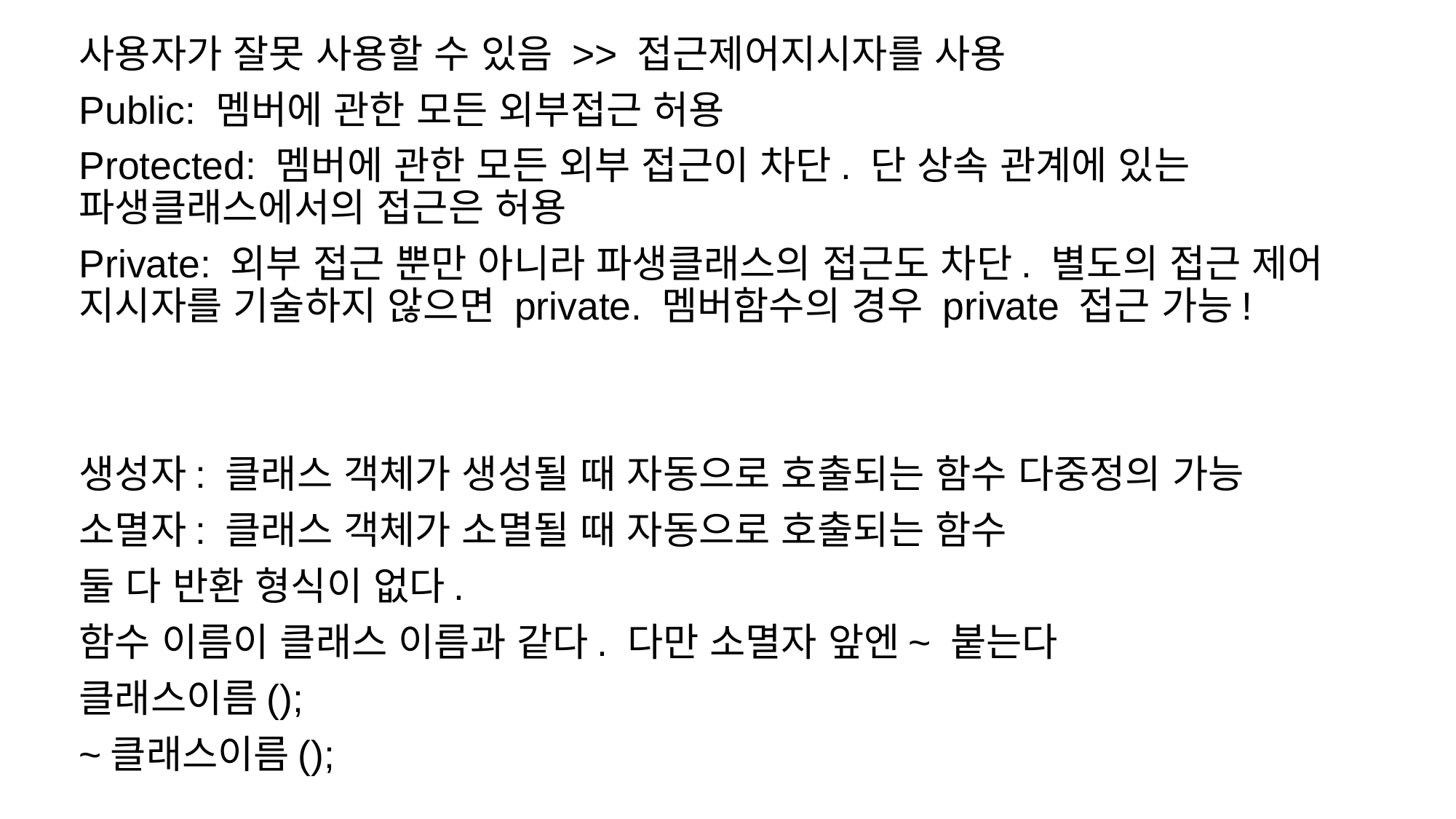

사용자가 잘못 사용할 수 있음 >> 접근제어지시자를 사용
Public: 멤버에 관한 모든 외부접근 허용
Protected: 멤버에 관한 모든 외부 접근이 차단. 단 상속 관계에 있는 파생클래스에서의 접근은 허용
Private: 외부 접근 뿐만 아니라 파생클래스의 접근도 차단. 별도의 접근 제어 지시자를 기술하지 않으면 private. 멤버함수의 경우 private 접근 가능!

생성자: 클래스 객체가 생성될 때 자동으로 호출되는 함수 다중정의 가능
소멸자: 클래스 객체가 소멸될 때 자동으로 호출되는 함수
둘 다 반환 형식이 없다.
함수 이름이 클래스 이름과 같다. 다만 소멸자 앞엔~ 붙는다
클래스이름();
~클래스이름();